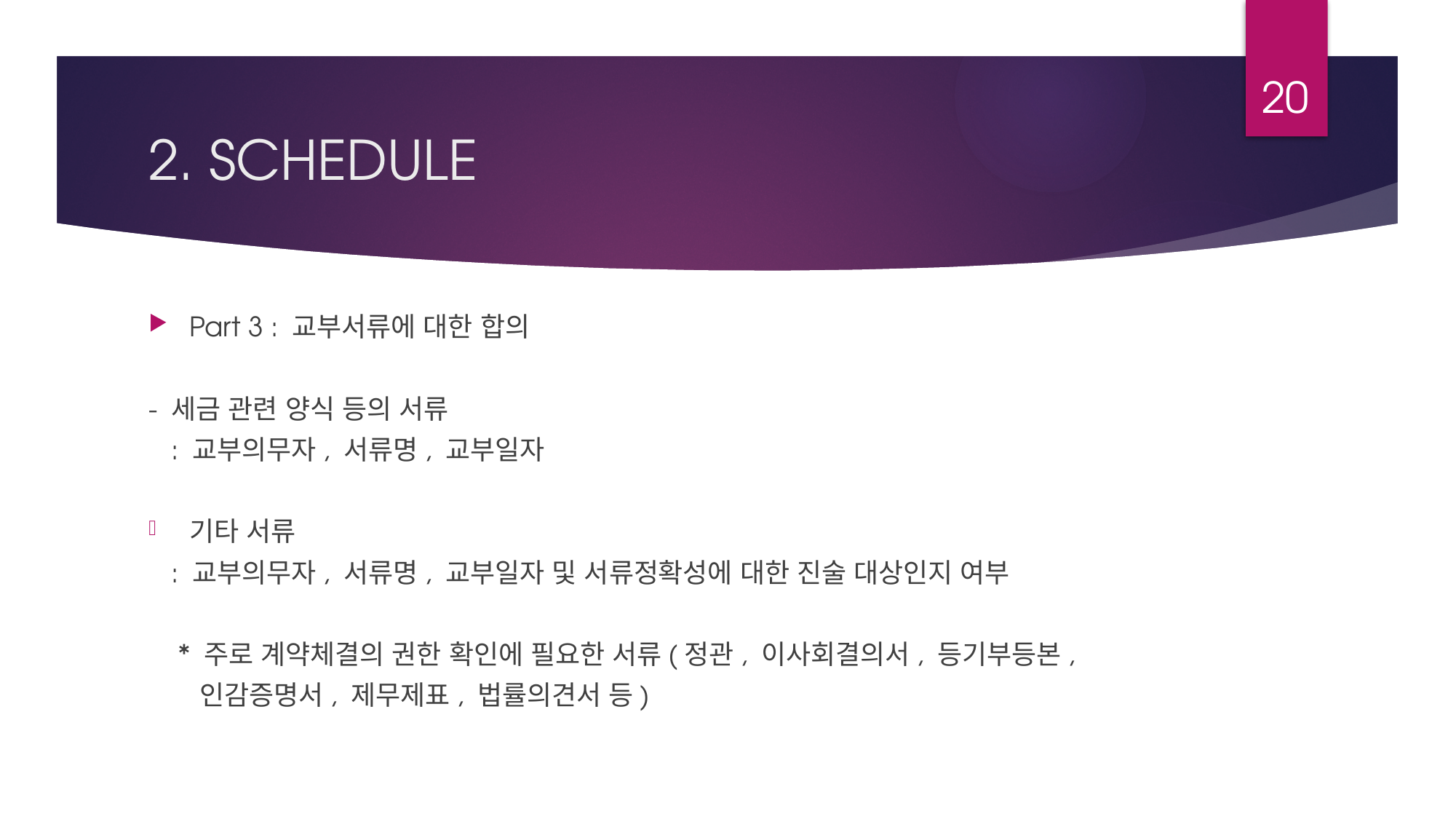

20
# 2. SCHEDULE
Part 3 : 교부서류에 대한 합의

- 세금 관련 양식 등의 서류
   : 교부의무자, 서류명, 교부일자

기타 서류
   : 교부의무자, 서류명, 교부일자 및 서류정확성에 대한 진술 대상인지 여부

    * 주로 계약체결의 권한 확인에 필요한 서류(정관, 이사회결의서, 등기부등본,
      인감증명서, 제무제표, 법률의견서 등)